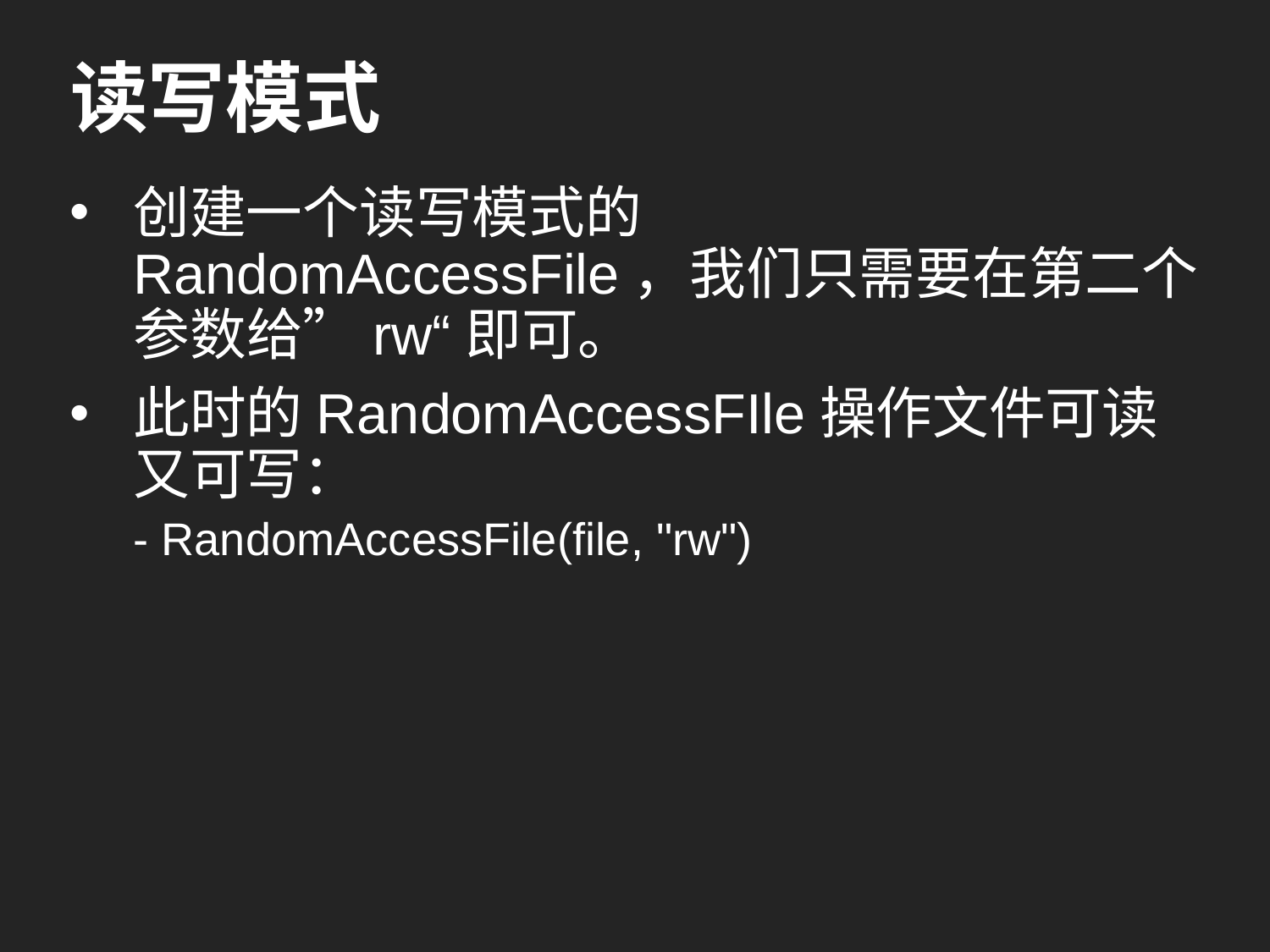

# 读写模式
创建一个读写模式的RandomAccessFile，我们只需要在第二个参数给”rw“即可。
此时的RandomAccessFIle操作文件可读又可写：
- RandomAccessFile(file, "rw")